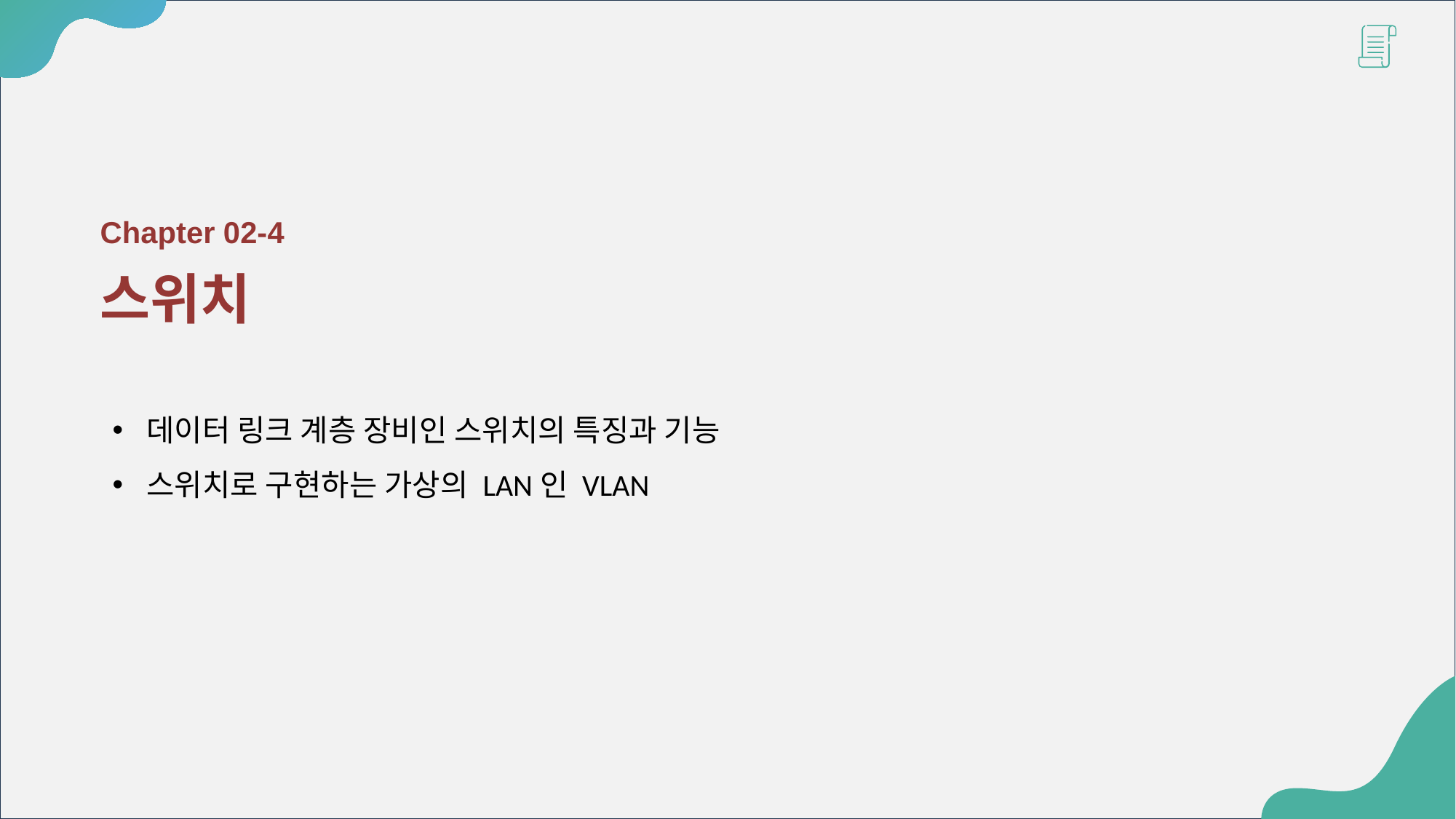

Chapter 02-4
스위치
데이터 링크 계층 장비인 스위치의 특징과 기능
스위치로 구현하는 가상의 LAN인 VLAN